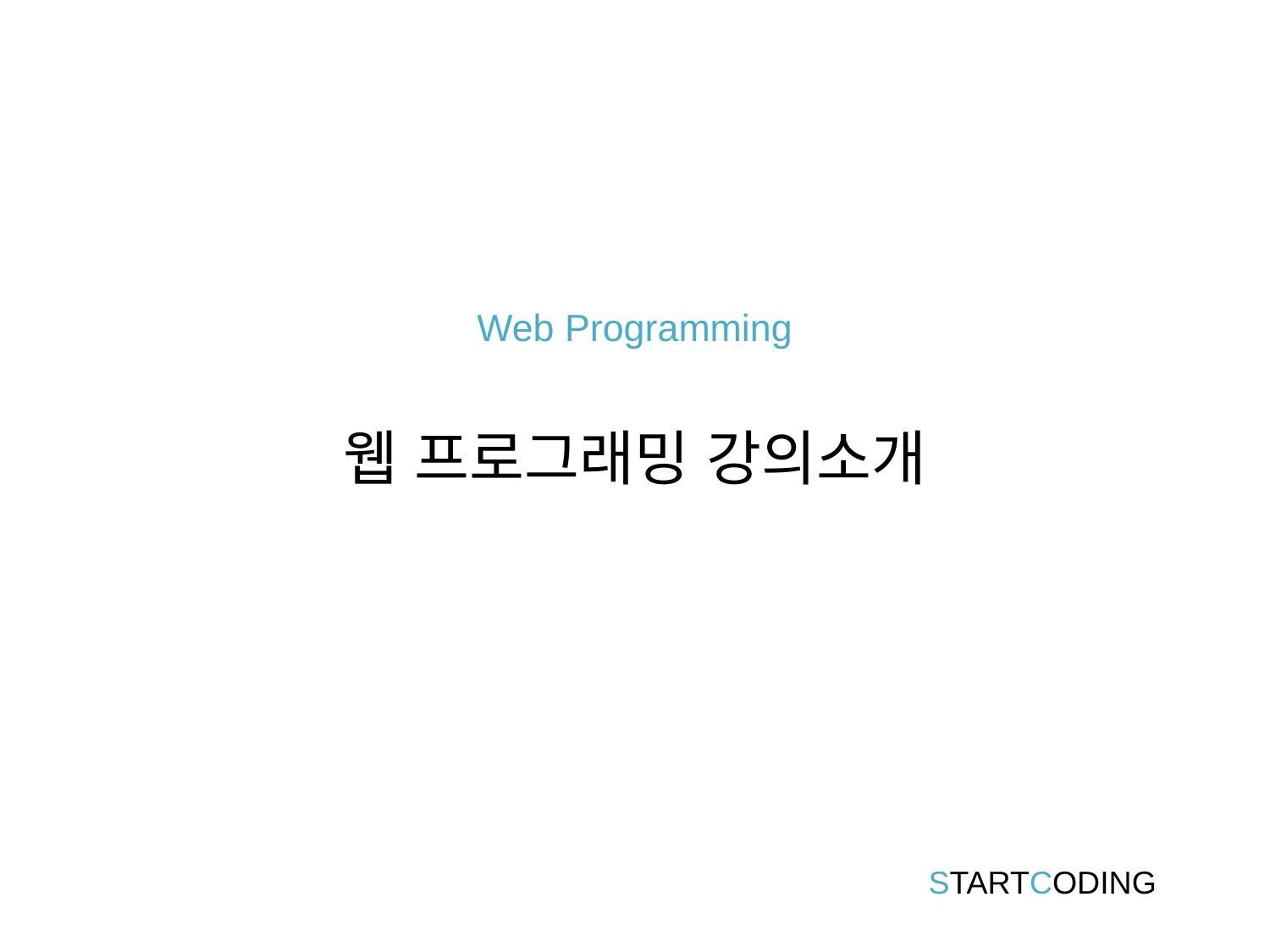

# Web Programming 웹 프로그래밍 강의소개
STARTCODING